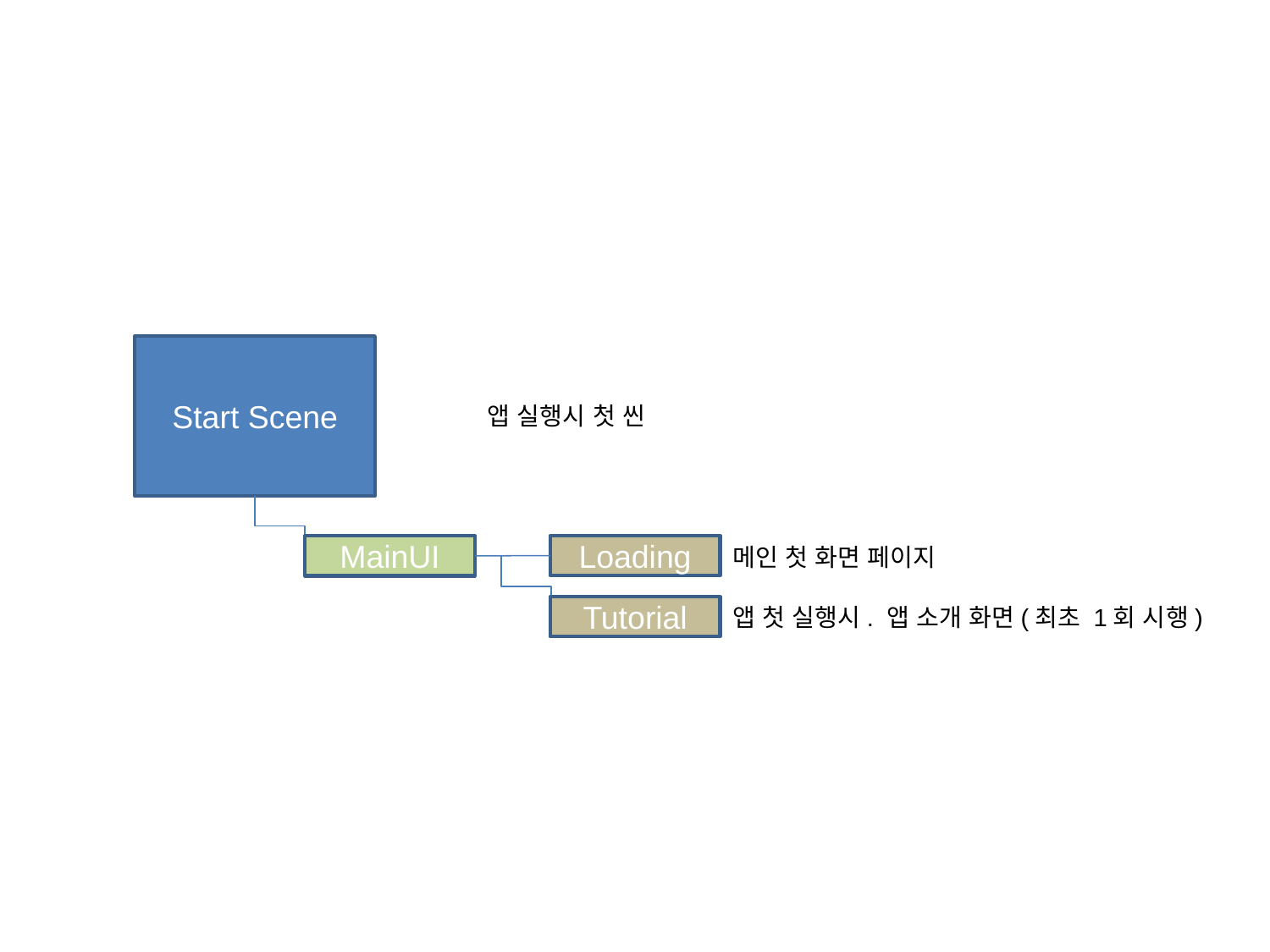

#
Start Scene
앱 실행시 첫 씬
Loading
메인 첫 화면 페이지
MainUI
앱 첫 실행시. 앱 소개 화면(최초 1회 시행)
Tutorial